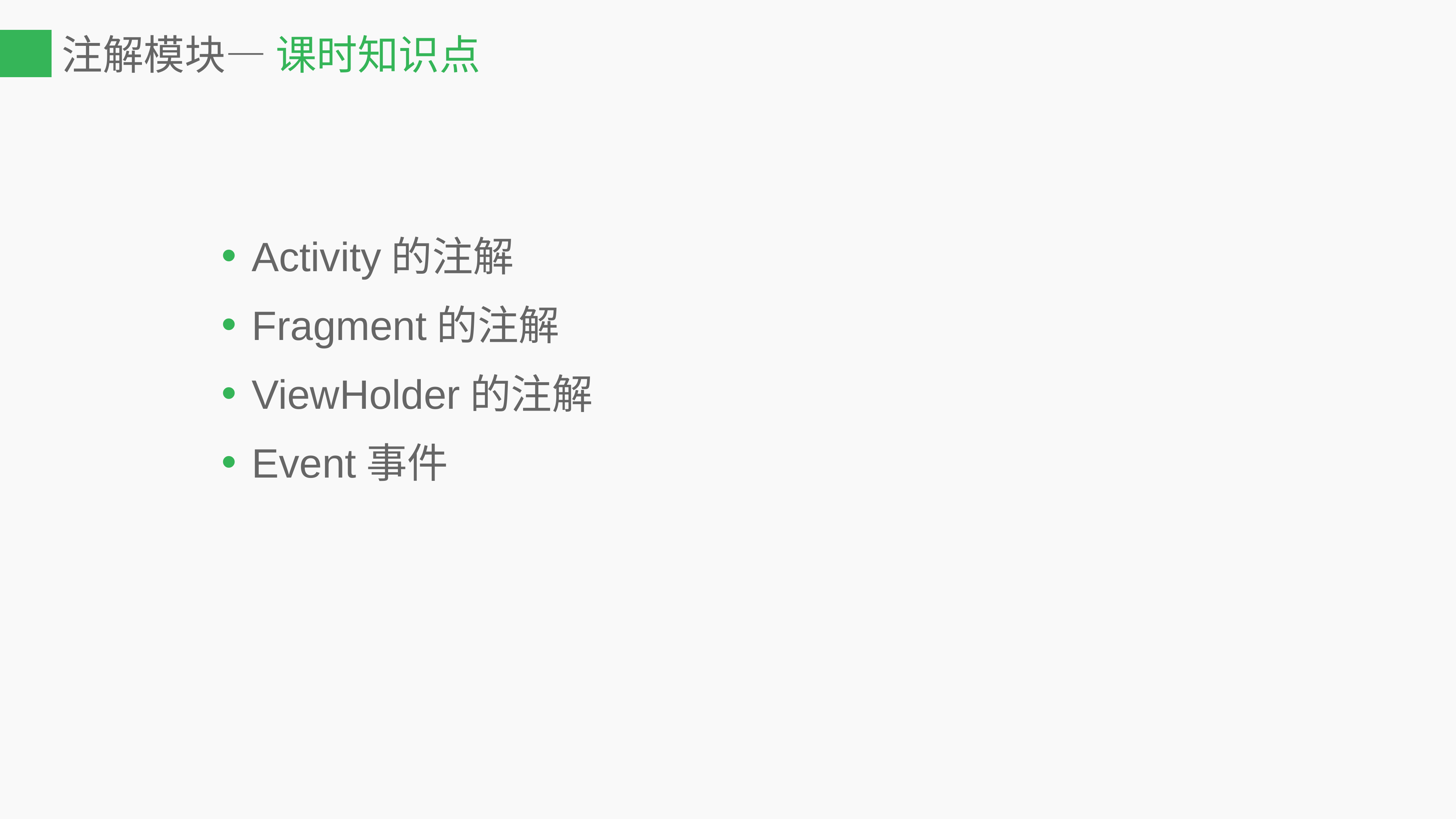

# 注解模块— 课时知识点
Activity的注解
Fragment的注解
ViewHolder的注解
Event事件